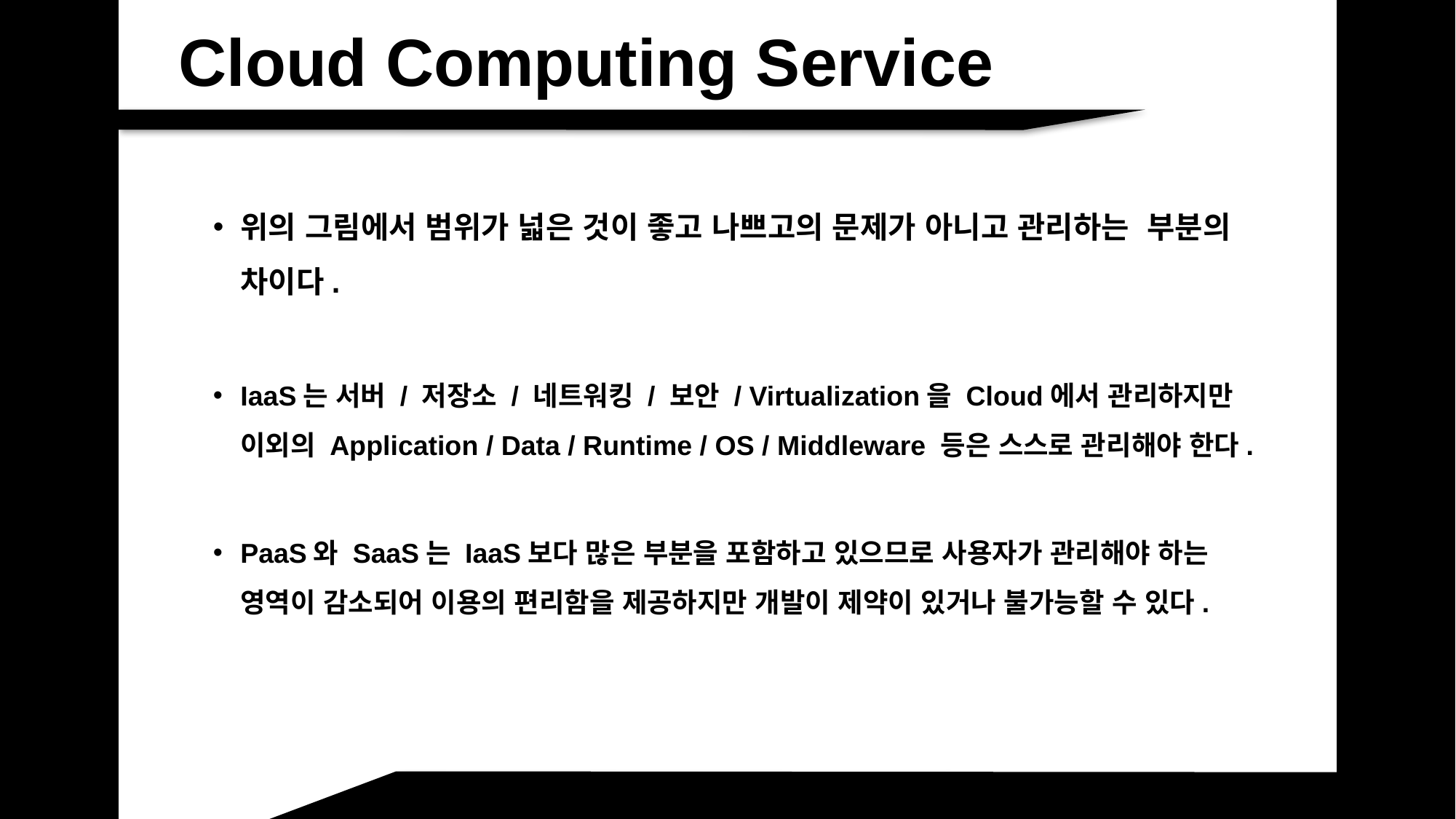

Cloud Computing Service

위의 그림에서 범위가 넓은 것이 좋고 나쁘고의 문제가 아니고 관리하는  부분의 차이다.

IaaS는 서버 / 저장소 / 네트워킹 / 보안 / Virtualization을 Cloud에서 관리하지만 이외의 Application / Data / Runtime / OS / Middleware 등은 스스로 관리해야 한다.

PaaS와 SaaS는 IaaS보다 많은 부분을 포함하고 있으므로 사용자가 관리해야 하는 영역이 감소되어 이용의 편리함을 제공하지만 개발이 제약이 있거나 불가능할 수 있다.